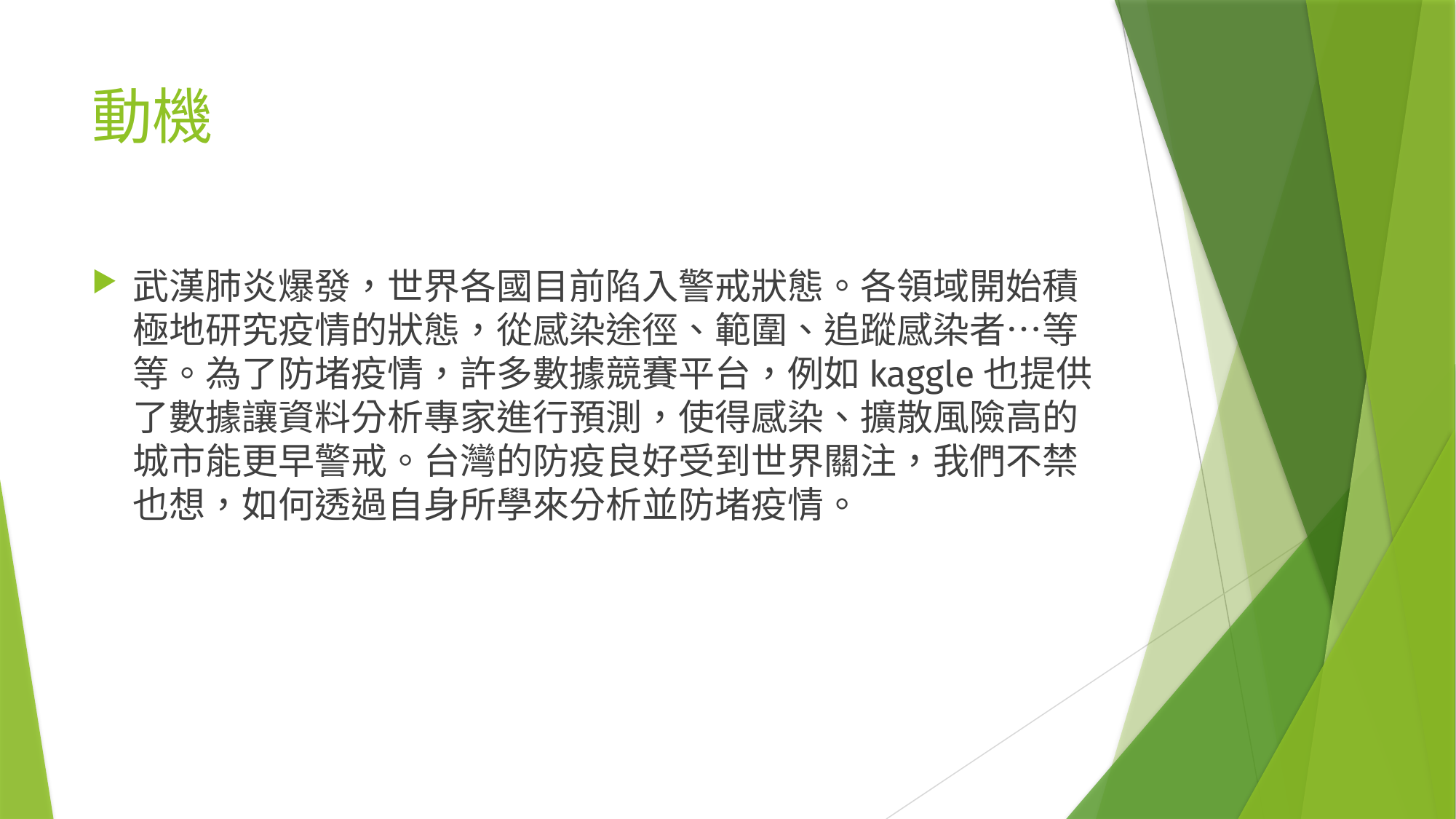

# 動機
武漢肺炎爆發，世界各國目前陷入警戒狀態。各領域開始積極地研究疫情的狀態，從感染途徑、範圍、追蹤感染者…等等。為了防堵疫情，許多數據競賽平台，例如kaggle也提供了數據讓資料分析專家進行預測，使得感染、擴散風險高的城市能更早警戒。台灣的防疫良好受到世界關注，我們不禁也想，如何透過自身所學來分析並防堵疫情。